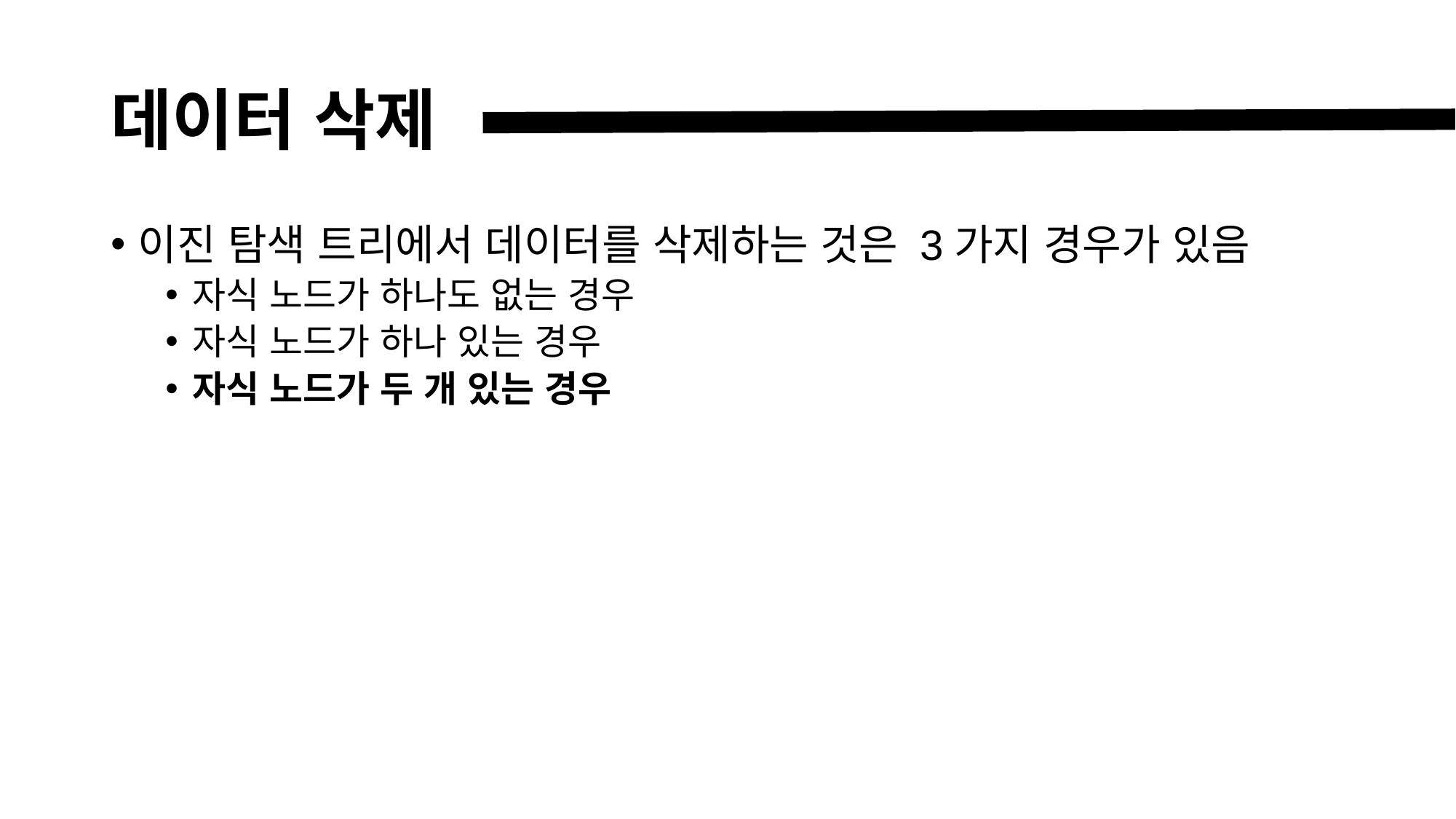

# 데이터 삭제
이진 탐색 트리에서 데이터를 삭제하는 것은 3가지 경우가 있음
자식 노드가 하나도 없는 경우
자식 노드가 하나 있는 경우
자식 노드가 두 개 있는 경우